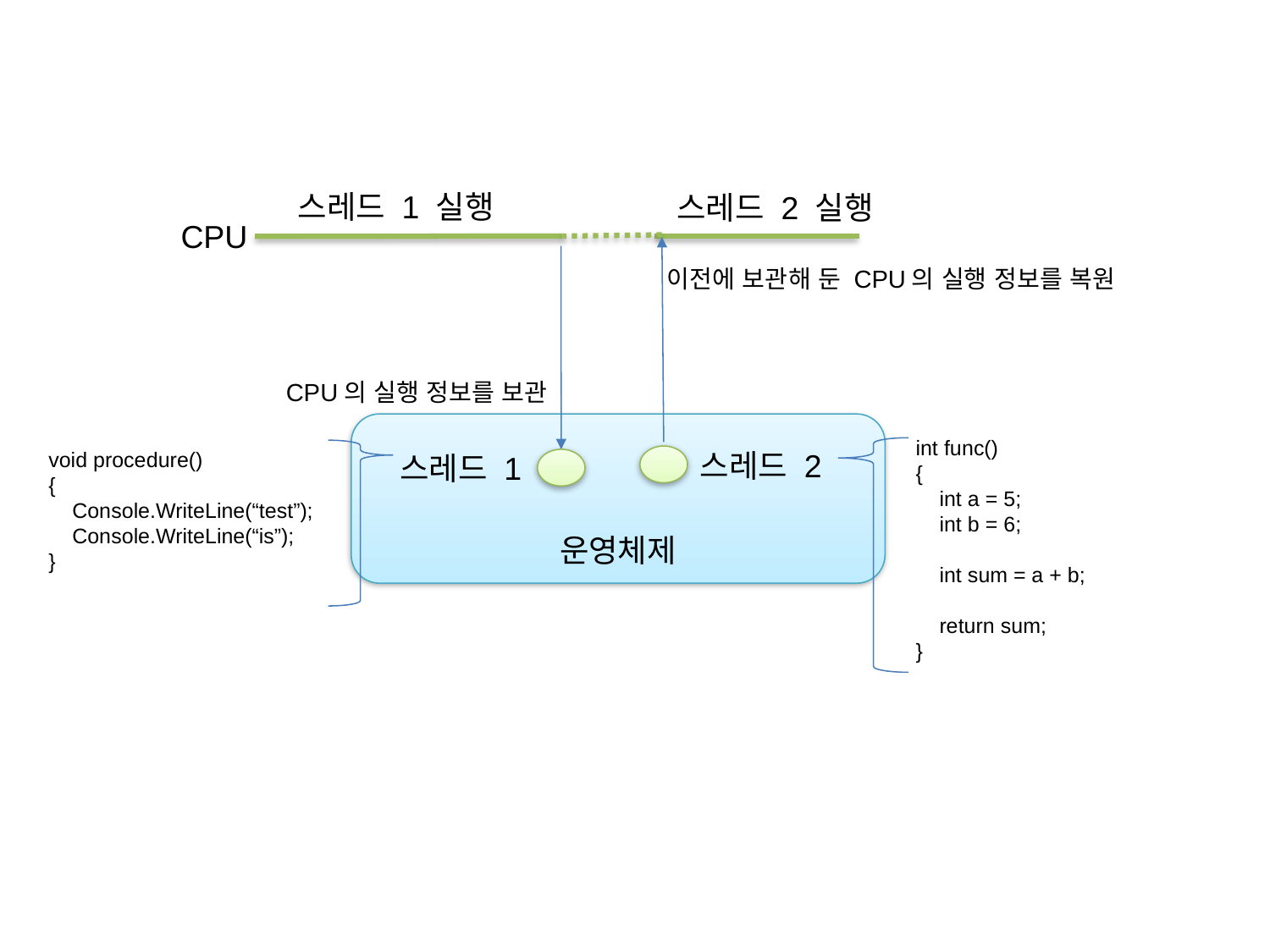

스레드 1 실행
스레드 2 실행
CPU
이전에 보관해 둔 CPU의 실행 정보를 복원
CPU의 실행 정보를 보관
운영체제
int func()
{
    int a = 5;
    int b = 6;

    int sum = a + b;

    return sum;
}

void procedure()
{
    Console.WriteLine(“test”);
    Console.WriteLine(“is”);
}

스레드 2
스레드 1